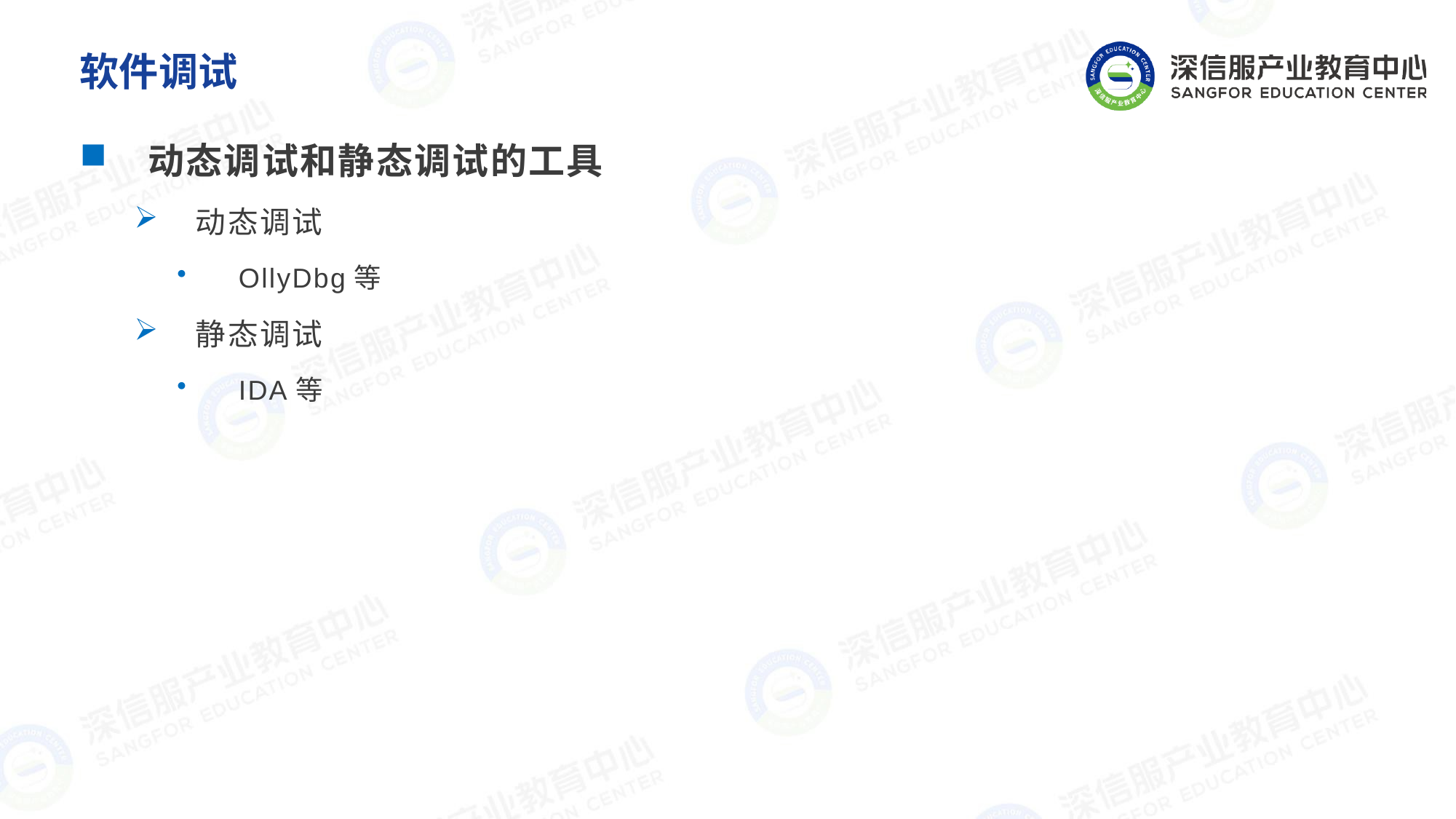

# 软件调试
动态调试和静态调试的工具
动态调试
OllyDbg等
静态调试
IDA等